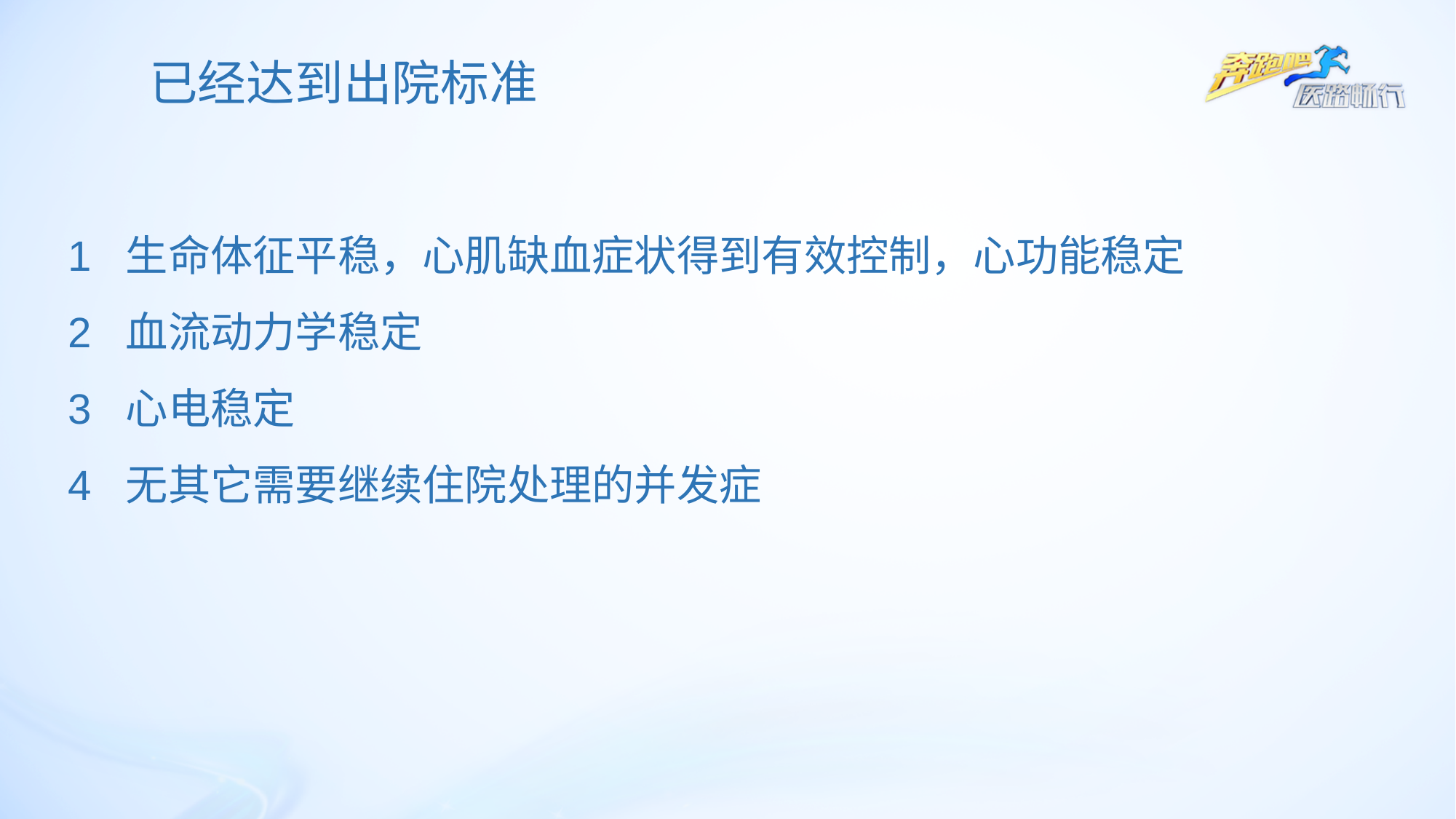

已经达到出院标准

1  生命体征平稳，心肌缺血症状得到有效控制，心功能稳定
2  血流动力学稳定
3  心电稳定
4  无其它需要继续住院处理的并发症